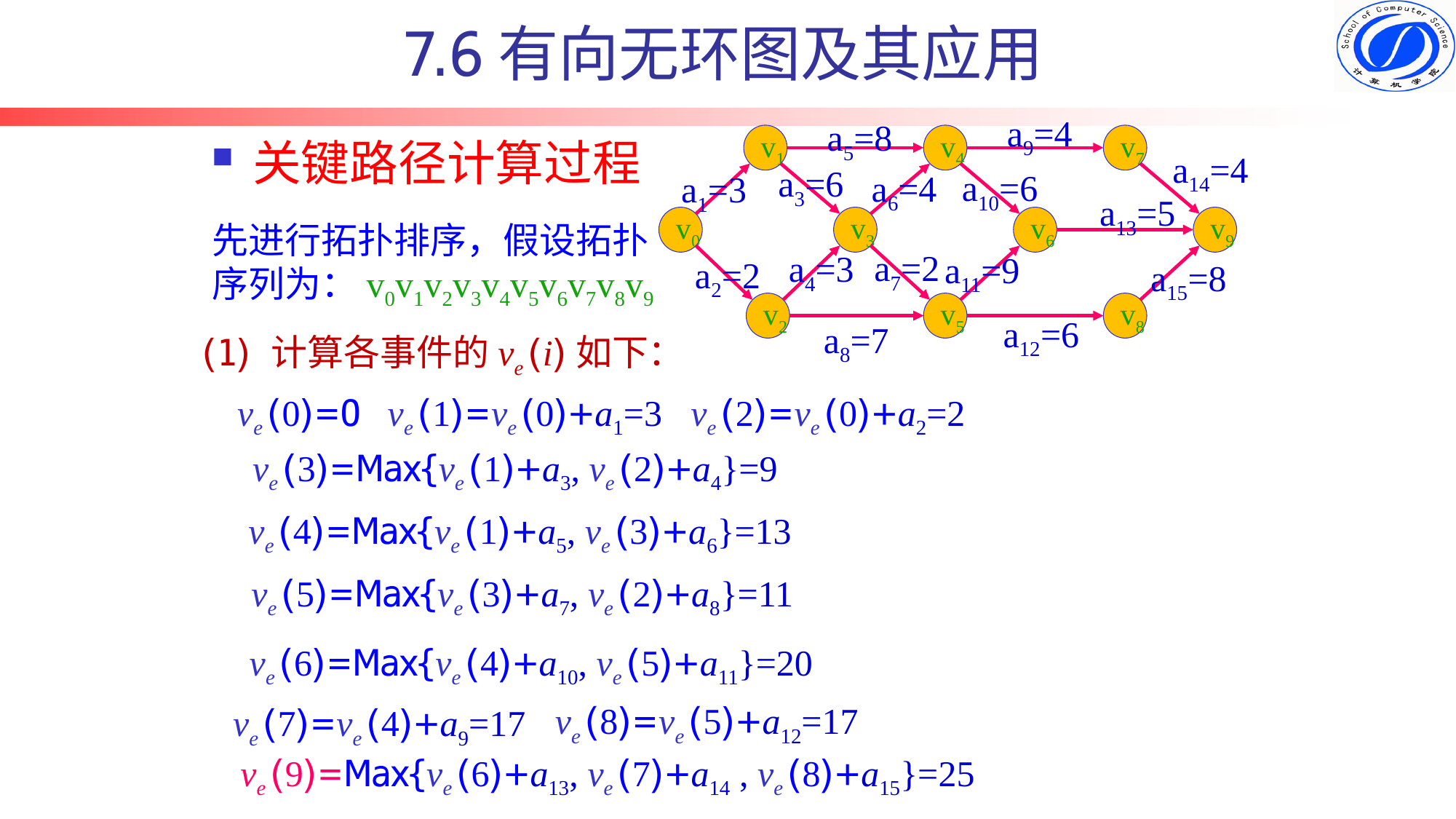

7.6有向无环图及其应用
a9=4
a5=8
v1
v4
v7
a14=4
a3=6
a10=6
a6=4
a1=3
a13=5
v0
v3
v6
v9
a7=2
a4=3
a11=9
a2=2
a15=8
v2
v5
v8
a12=6
a8=7
关键路径计算过程
先进行拓扑排序，假设拓扑序列为：v0v1v2v3v4v5v6v7v8v9
(1) 计算各事件的ve (i)如下：
ve (0)=0
ve (1)=ve (0)+a1=3
ve (2)=ve (0)+a2=2
ve (3)=Max{ve (1)+a3, ve (2)+a4}=9
ve (4)=Max{ve (1)+a5, ve (3)+a6}=13
ve (5)=Max{ve (3)+a7, ve (2)+a8}=11
ve (6)=Max{ve (4)+a10, ve (5)+a11}=20
ve (8)=ve (5)+a12=17
ve (7)=ve (4)+a9=17
ve (9)=Max{ve (6)+a13, ve (7)+a14 , ve (8)+a15}=25